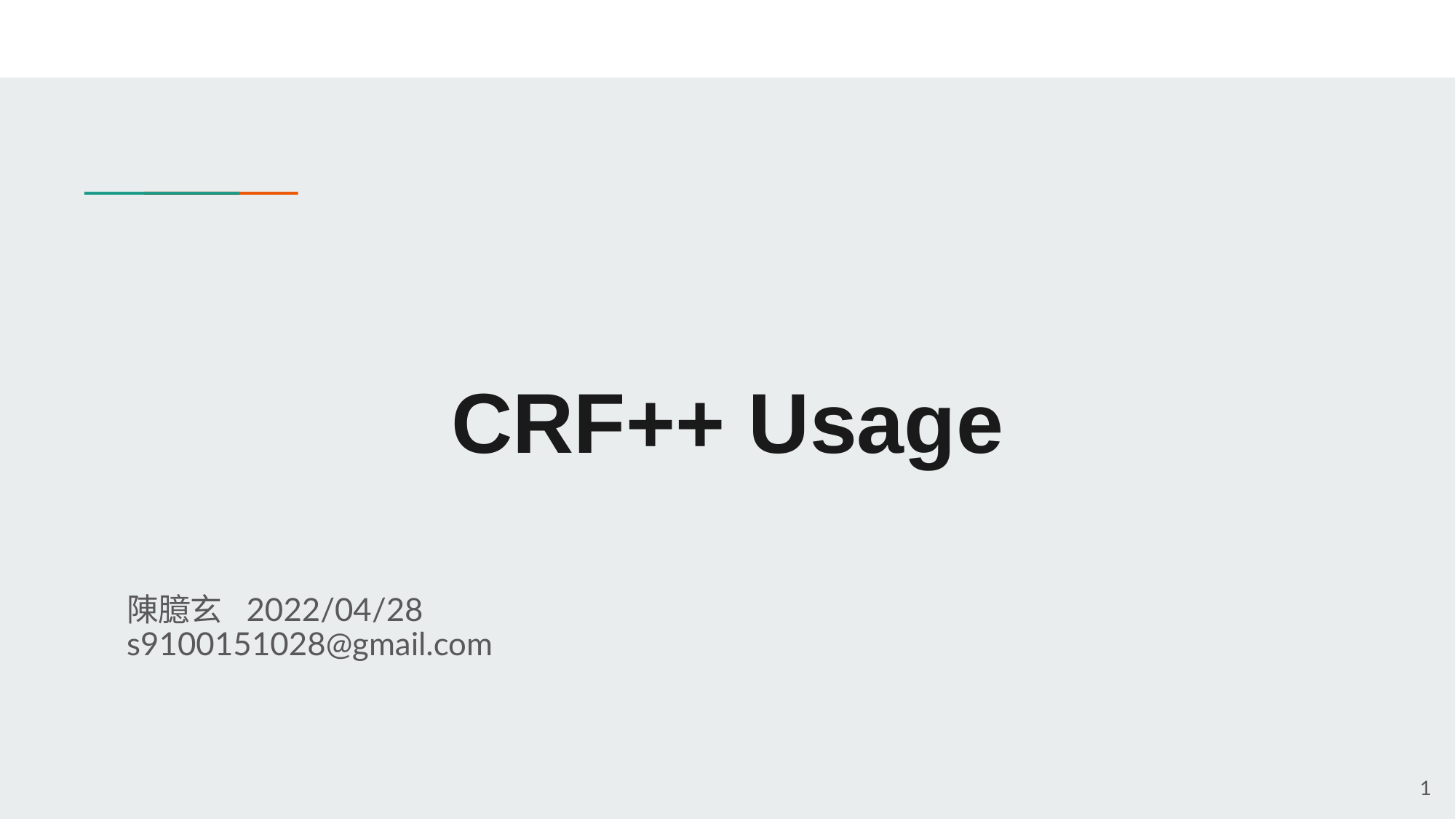

# CRF++ Usage
陳臆玄  2022/04/28
s9100151028@gmail.com
1